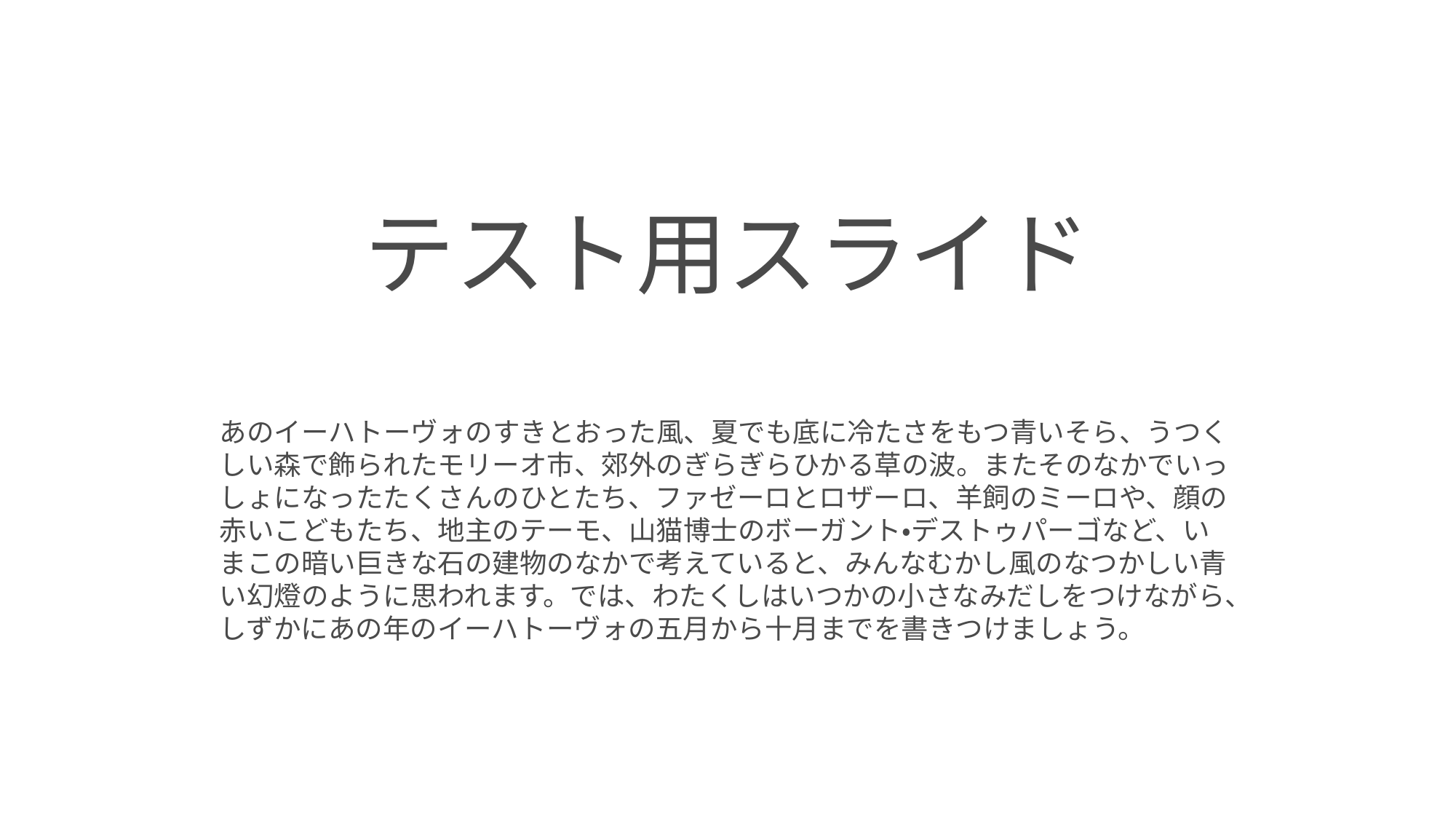

# テスト用スライド
あのイーハトーヴォのすきとおった風、夏でも底に冷たさをもつ青いそら、うつくしい森で飾られたモリーオ市、郊外のぎらぎらひかる草の波。またそのなかでいっしょになったたくさんのひとたち、ファゼーロとロザーロ、羊飼のミーロや、顔の赤いこどもたち、地主のテーモ、山猫博士のボーガント・デストゥパーゴなど、いまこの暗い巨きな石の建物のなかで考えていると、みんなむかし風のなつかしい青い幻燈のように思われます。では、わたくしはいつかの小さなみだしをつけながら、しずかにあの年のイーハトーヴォの五月から十月までを書きつけましょう。